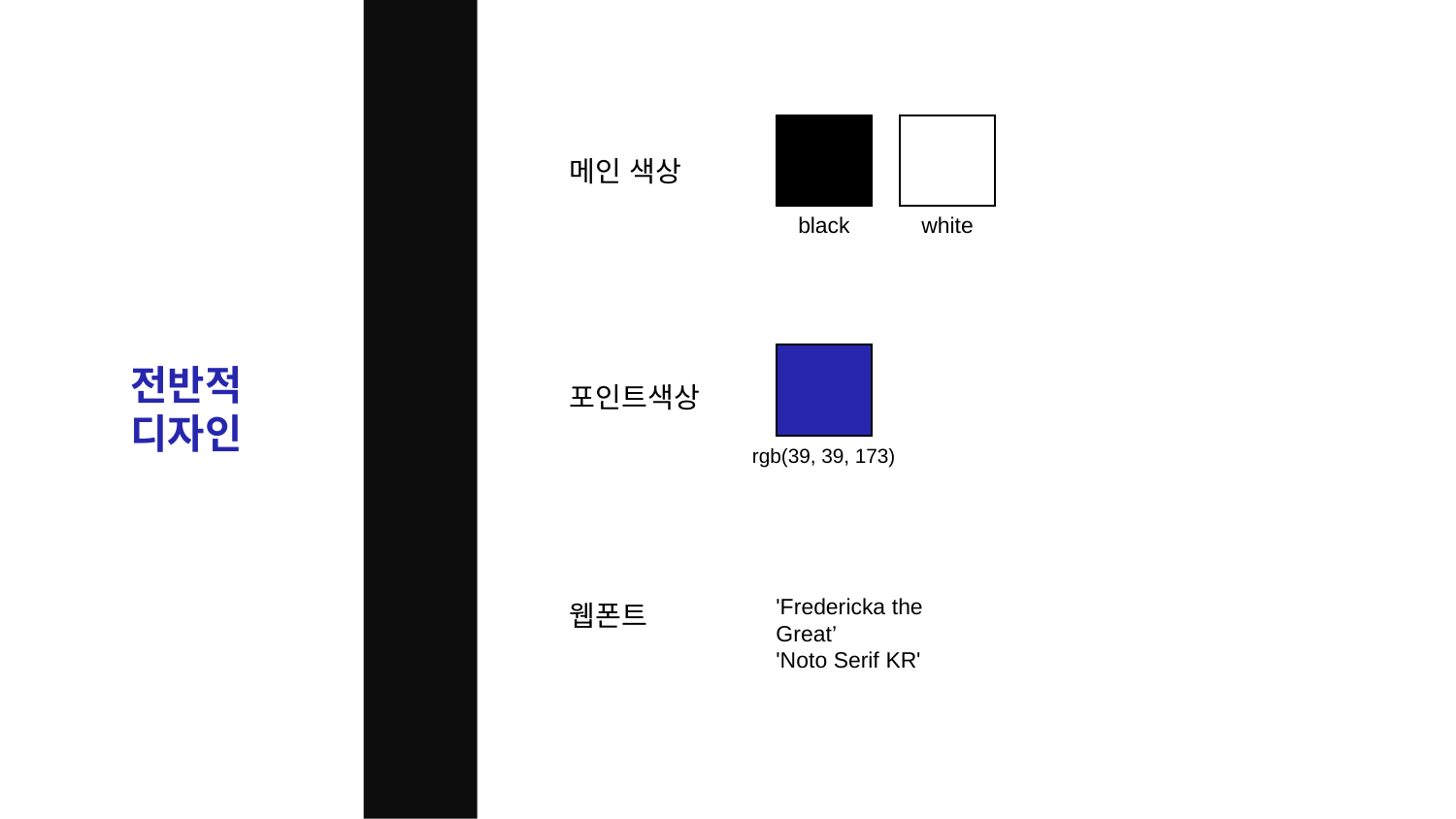

전반적 디자인

메인 색상
black
white

포인트색상
rgb(39, 39, 173)
'Fredericka the Great’
'Noto Serif KR'

웹폰트